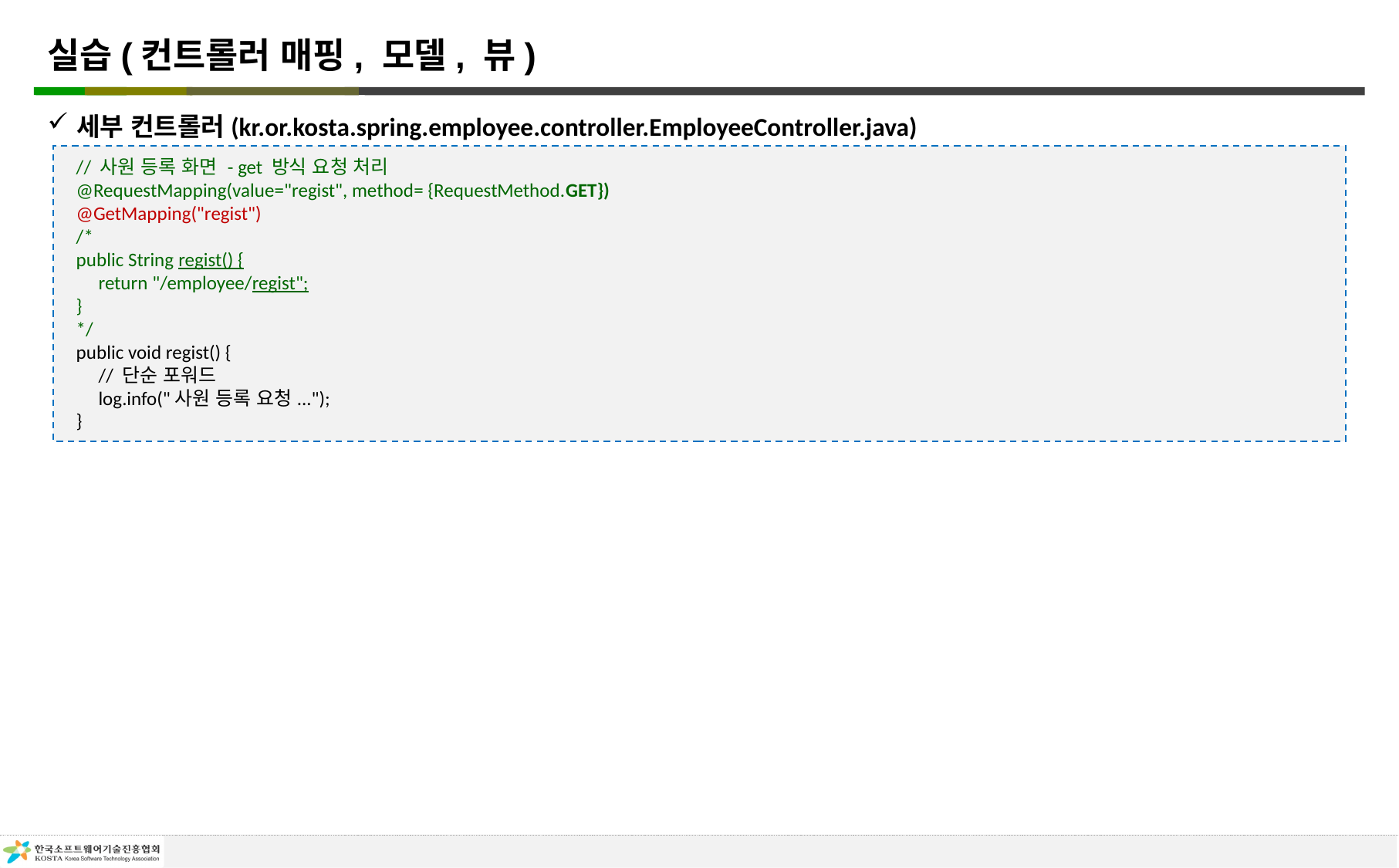

# 실습(컨트롤러 매핑, 모델, 뷰)
세부 컨트롤러(kr.or.kosta.spring.employee.controller.EmployeeController.java)
// 사원 등록 화면 - get 방식 요청 처리
@RequestMapping(value="regist", method= {RequestMethod.GET})
@GetMapping("regist")
/*
public String regist() {
     return "/employee/regist";
}
*/
public void regist() {
     // 단순 포워드
     log.info("사원 등록 요청...");
}